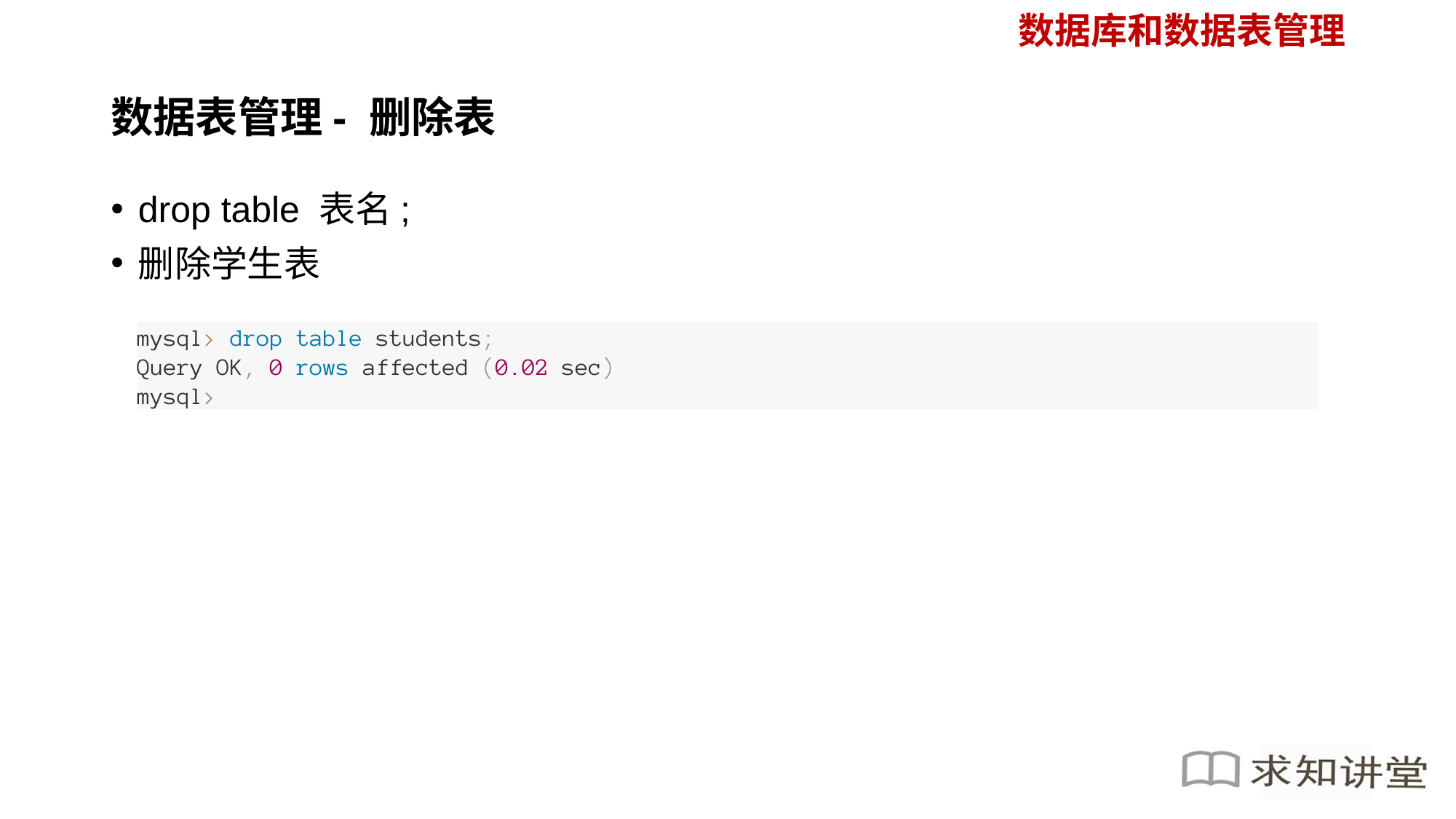

数据库和数据表管理
# 数据表管理- 删除表
drop table 表名;
删除学生表

mysql> drop table students;
Query OK, 0 rows affected (0.02 sec)
mysql>